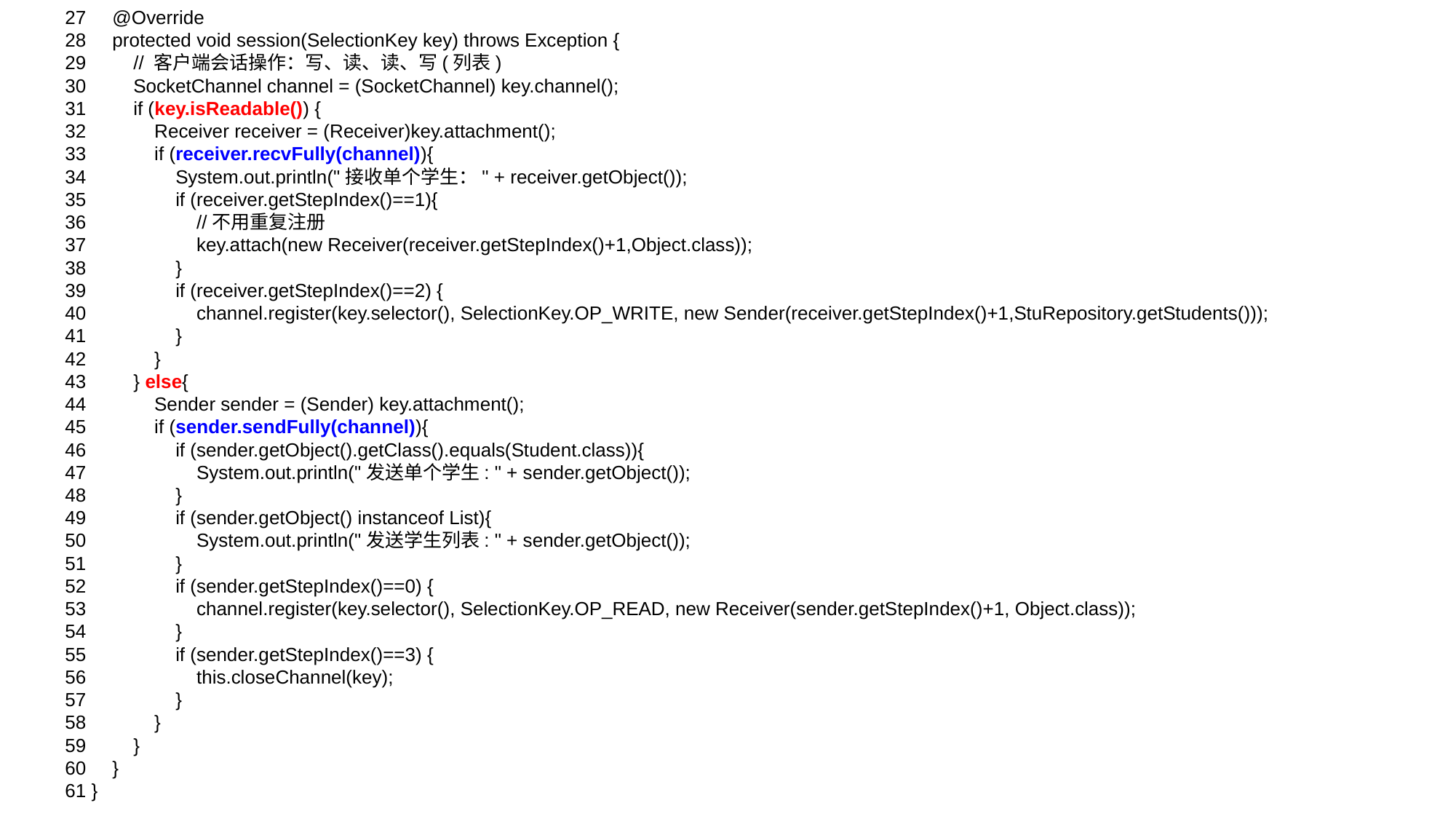

27     @Override
28     protected void session(SelectionKey key) throws Exception {
29         // 客户端会话操作：写、读、读、写(列表)
30         SocketChannel channel = (SocketChannel) key.channel();
31         if (key.isReadable()) {
32             Receiver receiver = (Receiver)key.attachment();
33             if (receiver.recvFully(channel)){
34                 System.out.println("接收单个学生：" + receiver.getObject());
35                 if (receiver.getStepIndex()==1){
36                     //不用重复注册
37                     key.attach(new Receiver(receiver.getStepIndex()+1,Object.class));
38                 }
39                 if (receiver.getStepIndex()==2) {
40                     channel.register(key.selector(), SelectionKey.OP_WRITE, new Sender(receiver.getStepIndex()+1,StuRepository.getStudents()));
41                 }
42             }
43         } else{
44             Sender sender = (Sender) key.attachment();
45             if (sender.sendFully(channel)){
46                 if (sender.getObject().getClass().equals(Student.class)){
47                     System.out.println("发送单个学生: " + sender.getObject());
48                 }
49                 if (sender.getObject() instanceof List){
50                     System.out.println("发送学生列表: " + sender.getObject());
51                 }
52                 if (sender.getStepIndex()==0) {
53                     channel.register(key.selector(), SelectionKey.OP_READ, new Receiver(sender.getStepIndex()+1, Object.class));
54                 }
55                 if (sender.getStepIndex()==3) {
56                     this.closeChannel(key);
57                 }
58             }
59         }
60     }
61 }